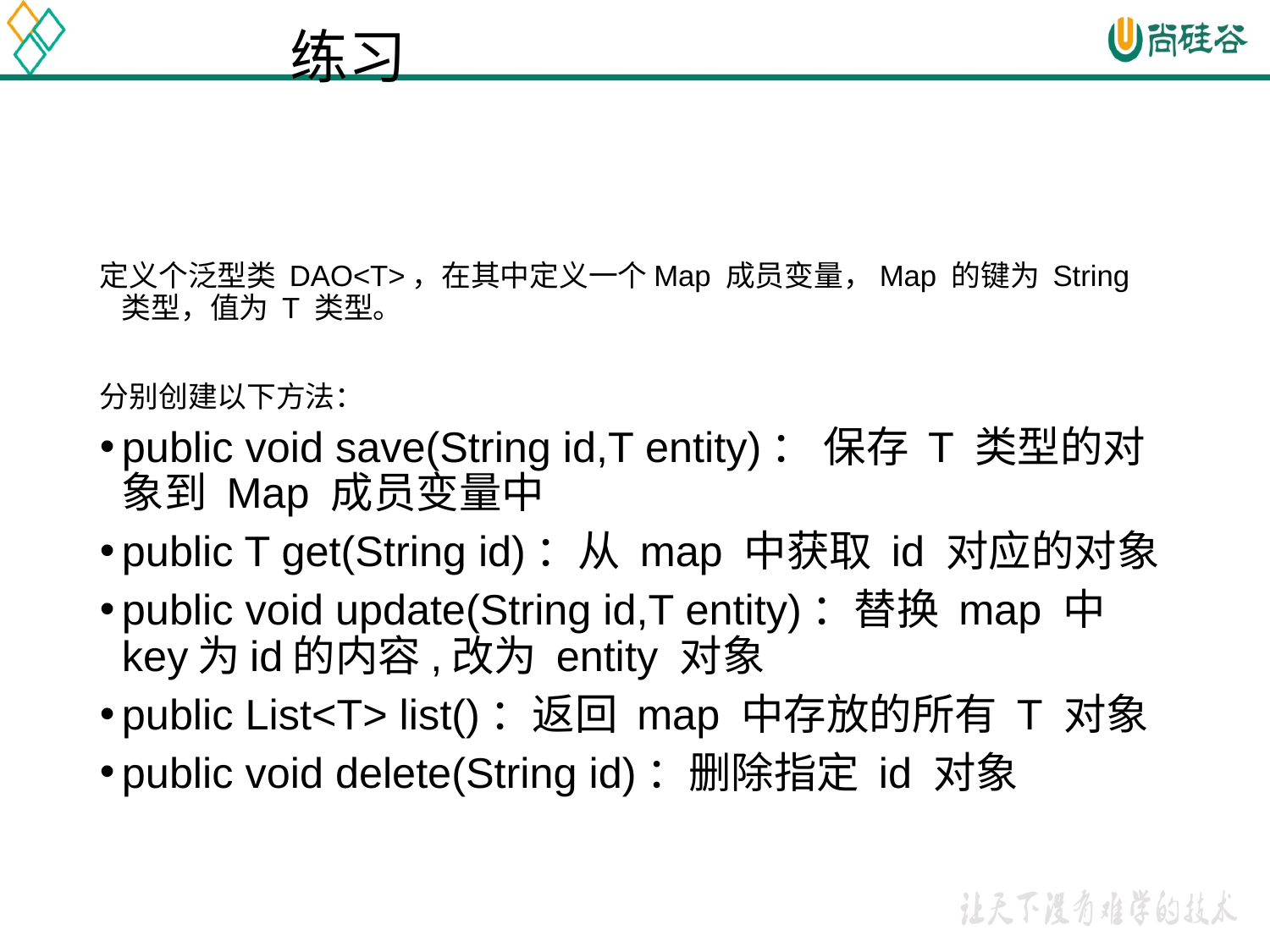

# 练习
定义个泛型类 DAO<T>，在其中定义一个Map 成员变量，Map 的键为 String 类型，值为 T 类型。

分别创建以下方法：
public void save(String id,T entity)： 保存 T 类型的对象到 Map 成员变量中
public T get(String id)：从 map 中获取 id 对应的对象
public void update(String id,T entity)：替换 map 中key为id的内容,改为 entity 对象
public List<T> list()：返回 map 中存放的所有 T 对象
public void delete(String id)：删除指定 id 对象